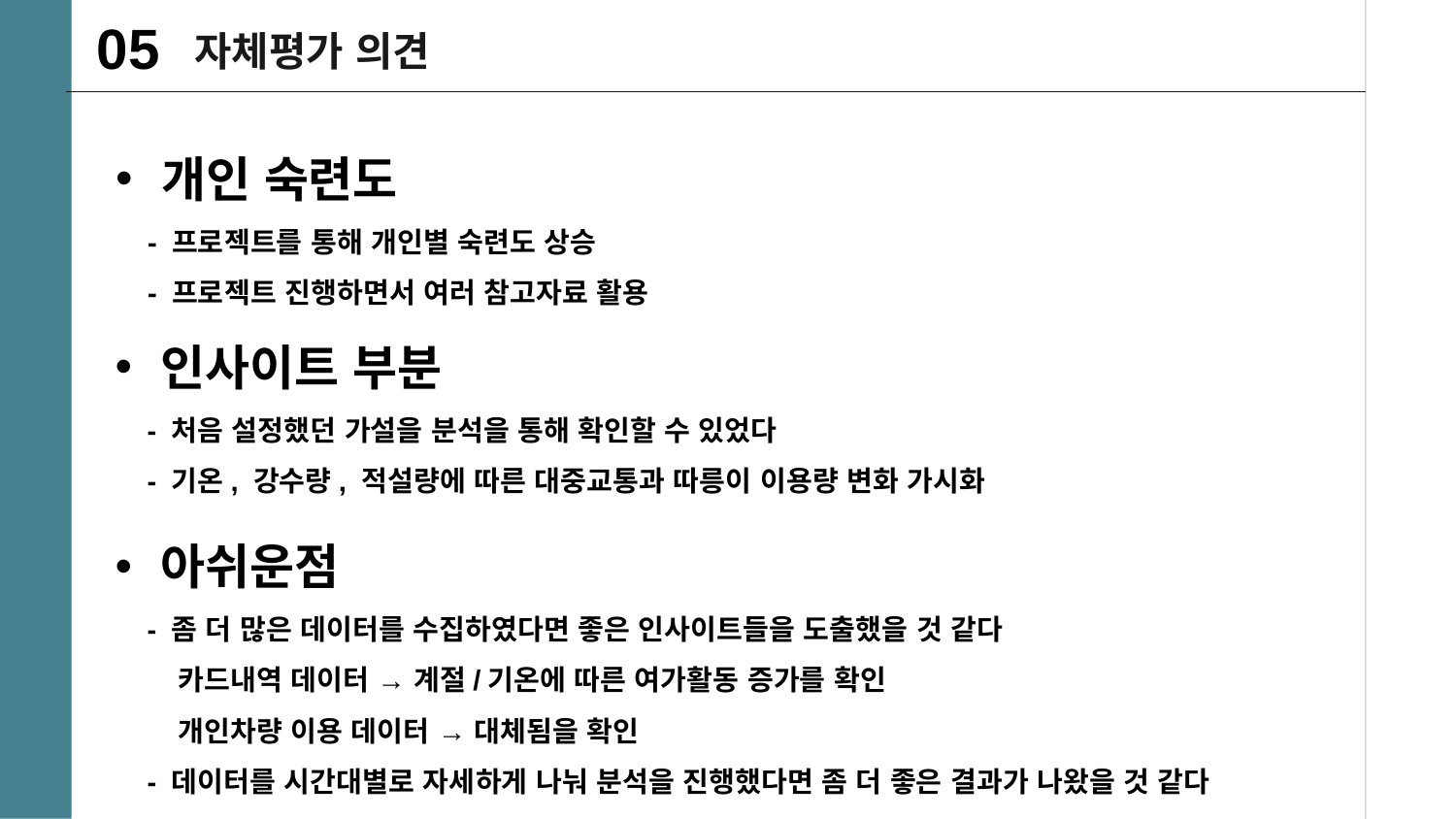

05
자체평가 의견
개인 숙련도
    - 프로젝트를 통해 개인별 숙련도 상승
    - 프로젝트 진행하면서 여러 참고자료 활용
인사이트 부분
    - 처음 설정했던 가설을 분석을 통해 확인할 수 있었다
    - 기온, 강수량, 적설량에 따른 대중교통과 따릉이 이용량 변화 가시화
아쉬운점
    - 좀 더 많은 데이터를 수집하였다면 좋은 인사이트들을 도출했을 것 같다
       카드내역 데이터 → 계절/기온에 따른 여가활동 증가를 확인
       개인차량 이용 데이터 → 대체됨을 확인
    - 데이터를 시간대별로 자세하게 나눠 분석을 진행했다면 좀 더 좋은 결과가 나왔을 것 같다